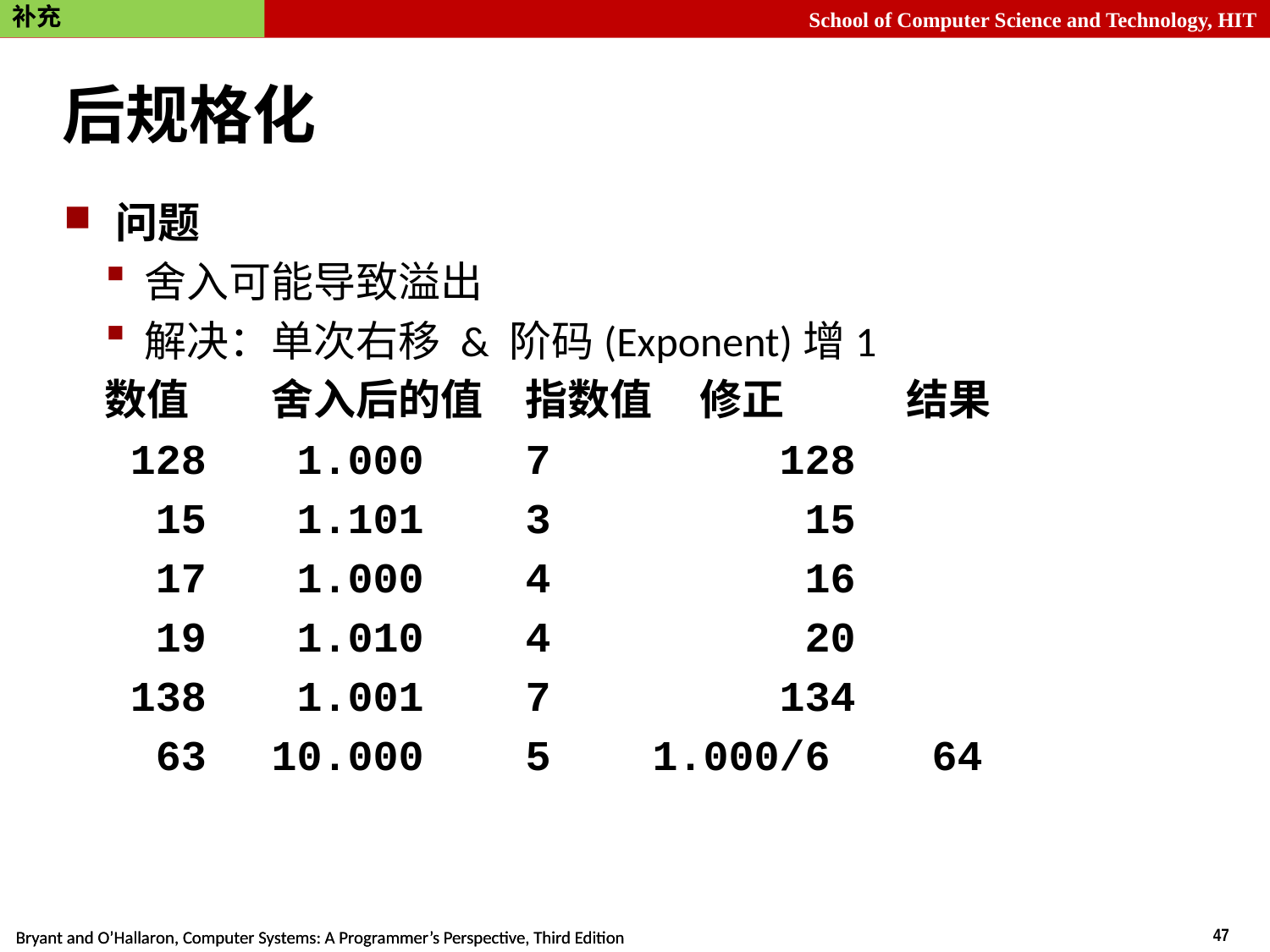

补充
# 后规格化
问题
舍入可能导致溢出
解决：单次右移 & 阶码(Exponent)增1
数值	舍入后的值	指数值     修正	结果
 128	 1.000	7		128
  15	 1.101	3		 15
  17	 1.000	4		 16
  19	 1.010	4		 20
 138	 1.001	7		134
  63	10.000	5	1.000/6	 64